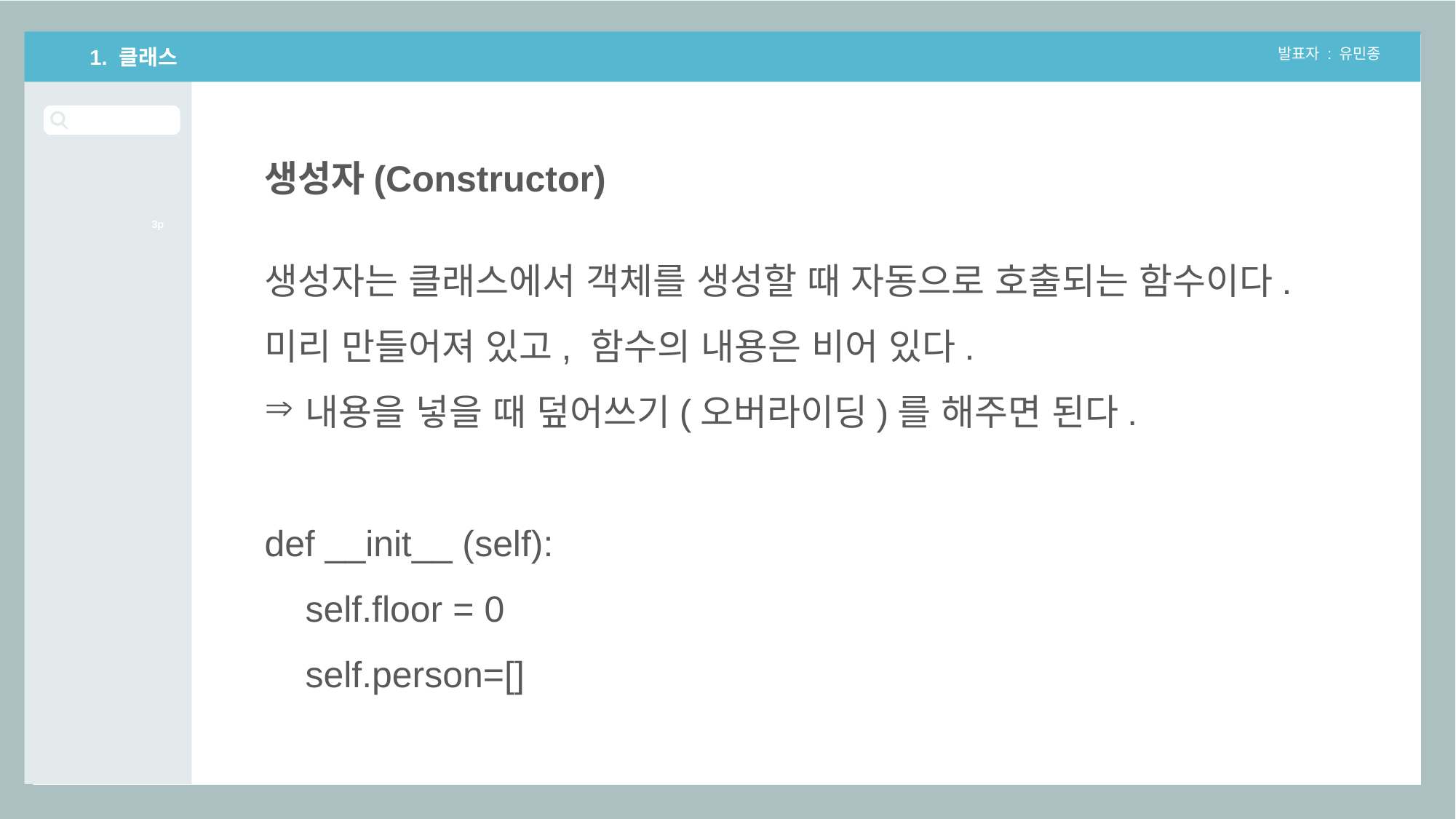

1. 클래스
발표자 : 유민종

생성자(Constructor)
3p
생성자는 클래스에서 객체를 생성할 때 자동으로 호출되는 함수이다.
미리 만들어져 있고, 함수의 내용은 비어 있다.
내용을 넣을 때 덮어쓰기(오버라이딩)를 해주면 된다.

def __init__ (self):
    self.floor = 0
    self.person=[]